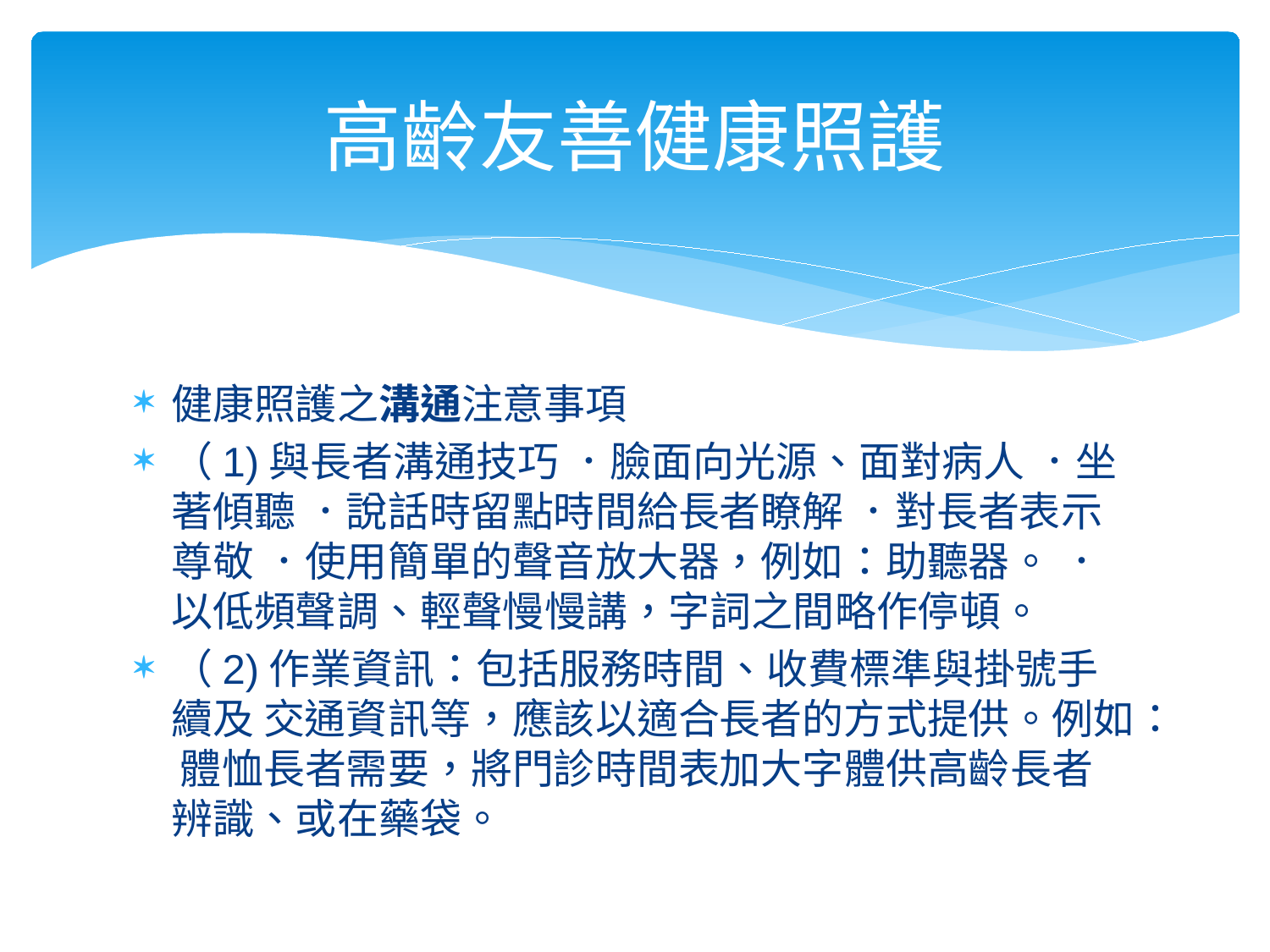

# 高齡友善健康照護
健康照護之溝通注意事項
（1)與長者溝通技巧 ．臉面向光源、面對病人 ．坐著傾聽 ．說話時留點時間給長者瞭解 ．對長者表示尊敬 ．使用簡單的聲音放大器，例如：助聽器。 ．以低頻聲調、輕聲慢慢講，字詞之間略作停頓。
（2)作業資訊：包括服務時間、收費標準與掛號手續及 交通資訊等，應該以適合長者的方式提供。例如： 體恤長者需要，將門診時間表加大字體供高齡長者 辨識、或在藥袋。